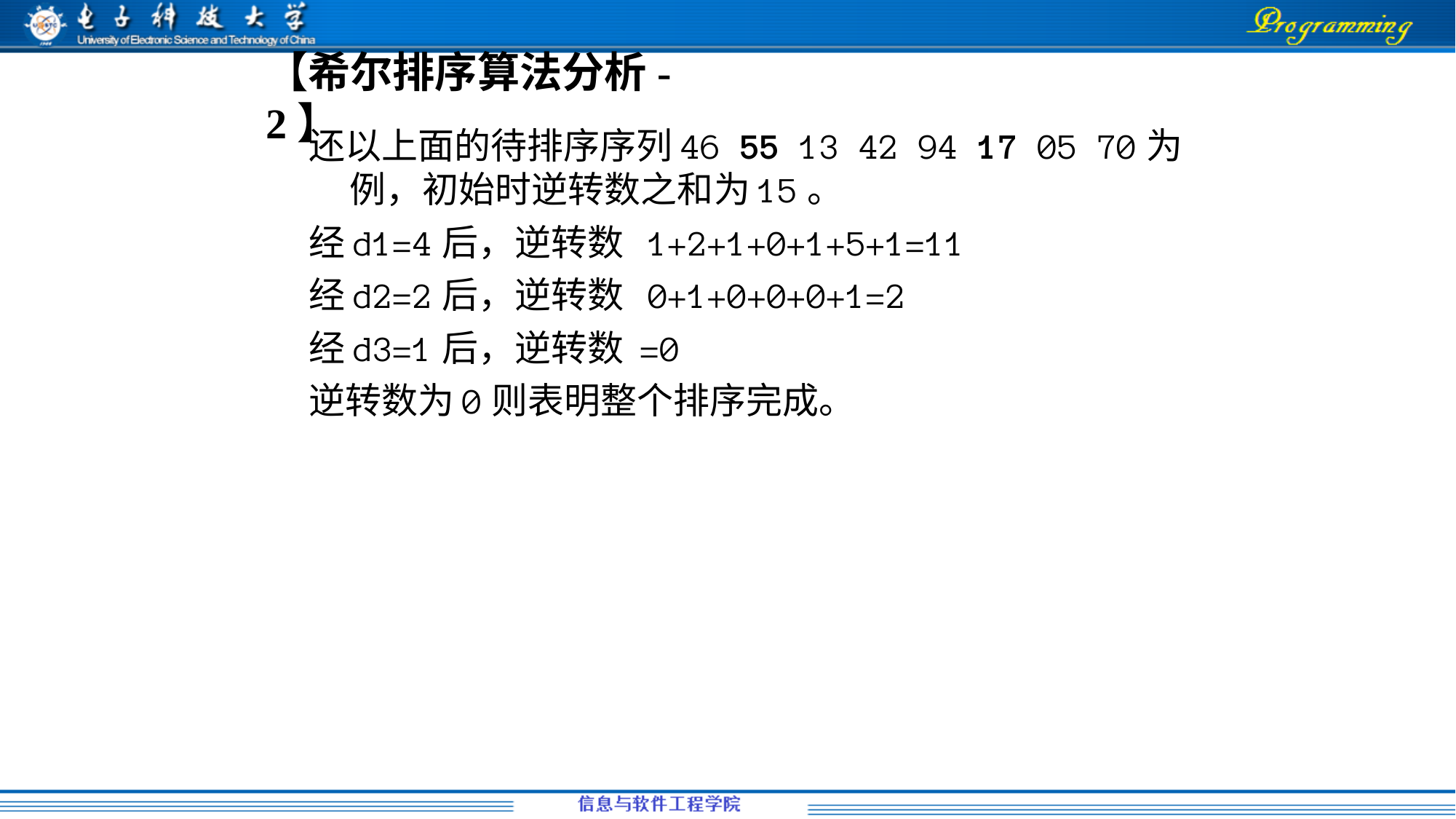

【希尔排序算法分析-2】
还以上面的待排序序列46 55 13 42 94 17 05 70为例，初始时逆转数之和为15。
经d1=4后，逆转数  1+2+1+0+1+5+1=11
经d2=2后，逆转数  0+1+0+0+0+1=2
经d3=1后，逆转数 =0
逆转数为0则表明整个排序完成。